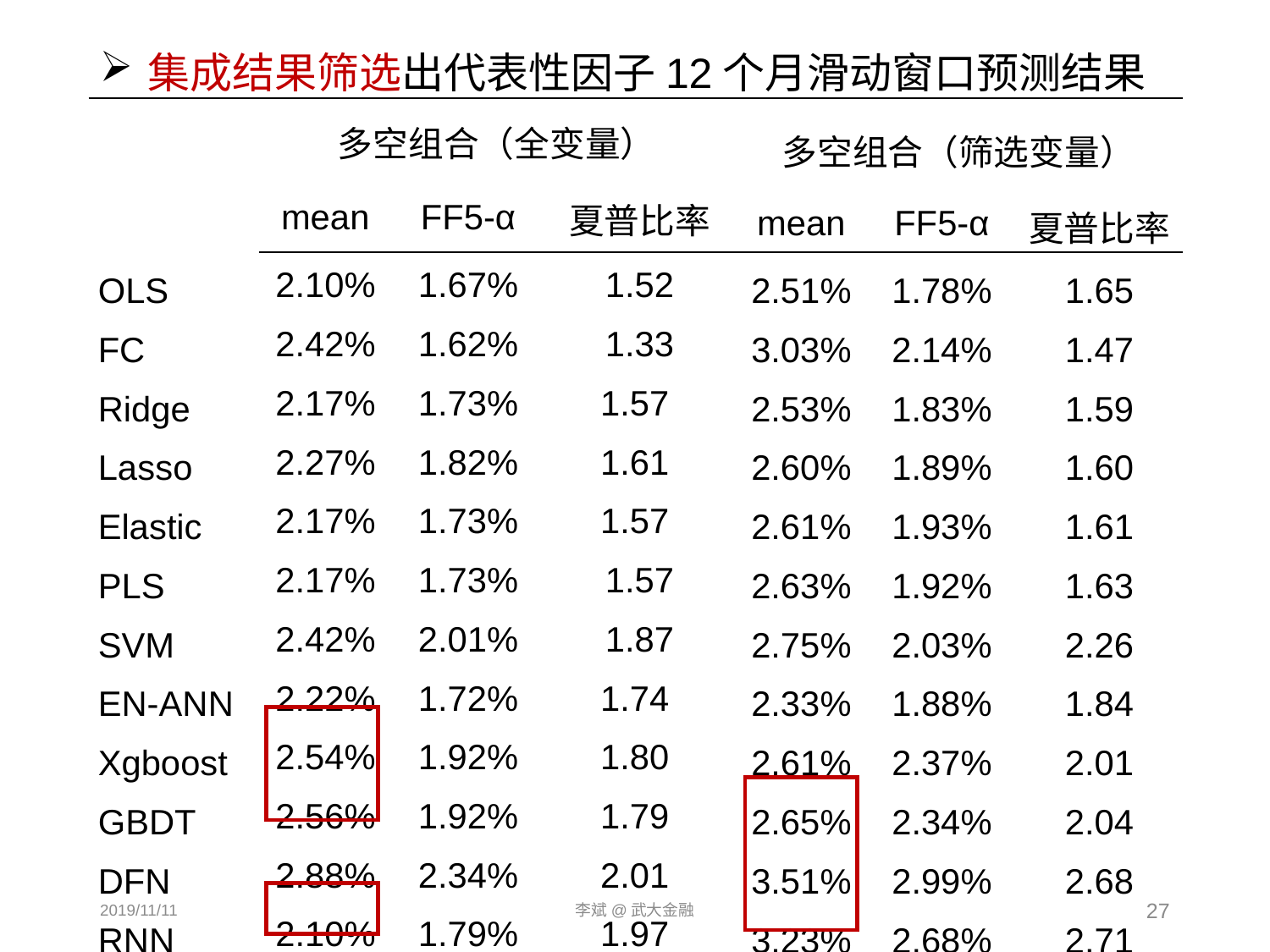

集成结果筛选出代表性因子12个月滑动窗口预测结果
|  | 多空组合（全变量） |  |  | 多空组合（筛选变量） |  |  |
| --- | --- | --- | --- | --- | --- | --- |
|  | mean | FF5-α | 夏普比率 | mean | FF5-α | 夏普比率 |
| OLS | 2.10% | 1.67% | 1.52 | 2.51% | 1.78% | 1.65 |
| FC | 2.42% | 1.62% | 1.33 | 3.03% | 2.14% | 1.47 |
| Ridge | 2.17% | 1.73% | 1.57 | 2.53% | 1.83% | 1.59 |
| Lasso | 2.27% | 1.82% | 1.61 | 2.60% | 1.89% | 1.60 |
| Elastic | 2.17% | 1.73% | 1.57 | 2.61% | 1.93% | 1.61 |
| PLS | 2.17% | 1.73% | 1.57 | 2.63% | 1.92% | 1.63 |
| SVM | 2.42% | 2.01% | 1.87 | 2.75% | 2.03% | 2.26 |
| EN-ANN | 2.22% | 1.72% | 1.74 | 2.33% | 1.88% | 1.84 |
| Xgboost | 2.54% | 1.92% | 1.80 | 2.61% | 2.37% | 2.01 |
| GBDT | 2.56% | 1.92% | 1.79 | 2.65% | 2.34% | 2.04 |
| DFN | 2.88% | 2.34% | 2.01 | 3.51% | 2.99% | 2.68 |
| RNN | 2.10% | 1.79% | 1.97 | 3.23% | 2.68% | 2.71 |
| LSTM | 2.57% | 2.01% | 1.96 | 3.39% | 2.61% | 2.69 |

2019/11/11
李斌@武大金融
27